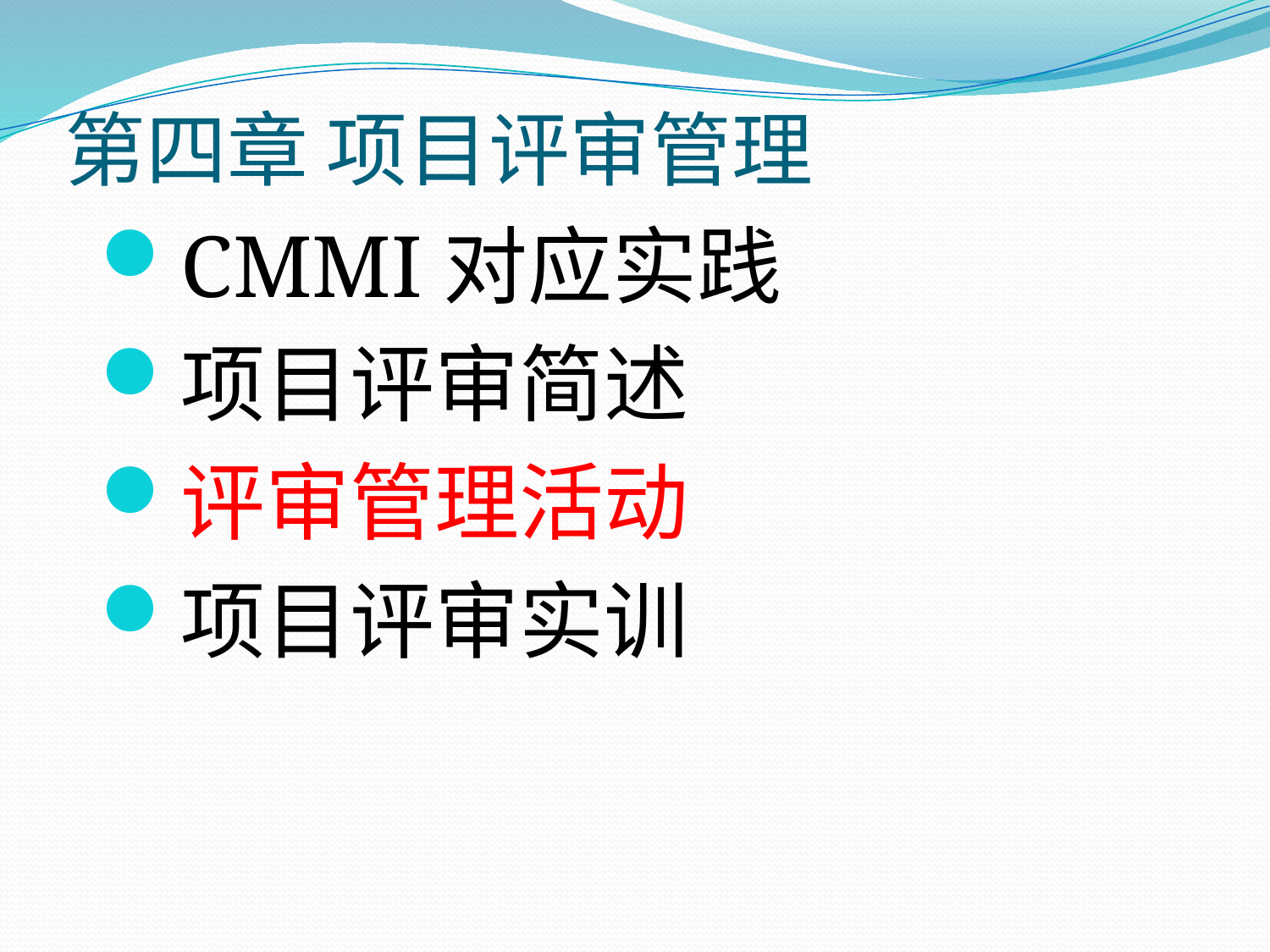

# 第四章 项目评审管理
CMMI对应实践
项目评审简述
评审管理活动
项目评审实训